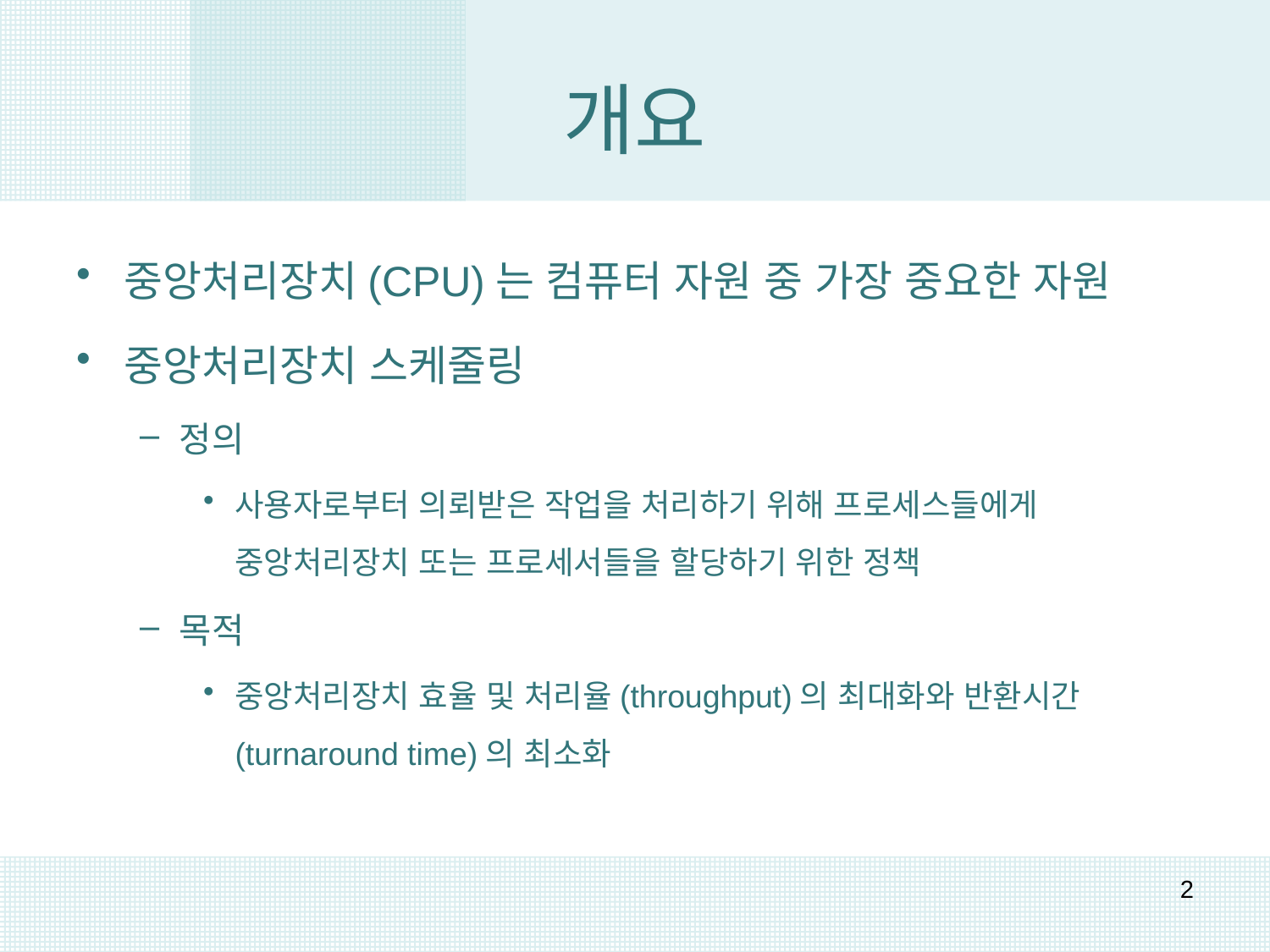

# 개요
중앙처리장치(CPU)는 컴퓨터 자원 중 가장 중요한 자원
중앙처리장치 스케줄링
정의
사용자로부터 의뢰받은 작업을 처리하기 위해 프로세스들에게 중앙처리장치 또는 프로세서들을 할당하기 위한 정책
목적
중앙처리장치 효율 및 처리율(throughput)의 최대화와 반환시간(turnaround time)의 최소화

2